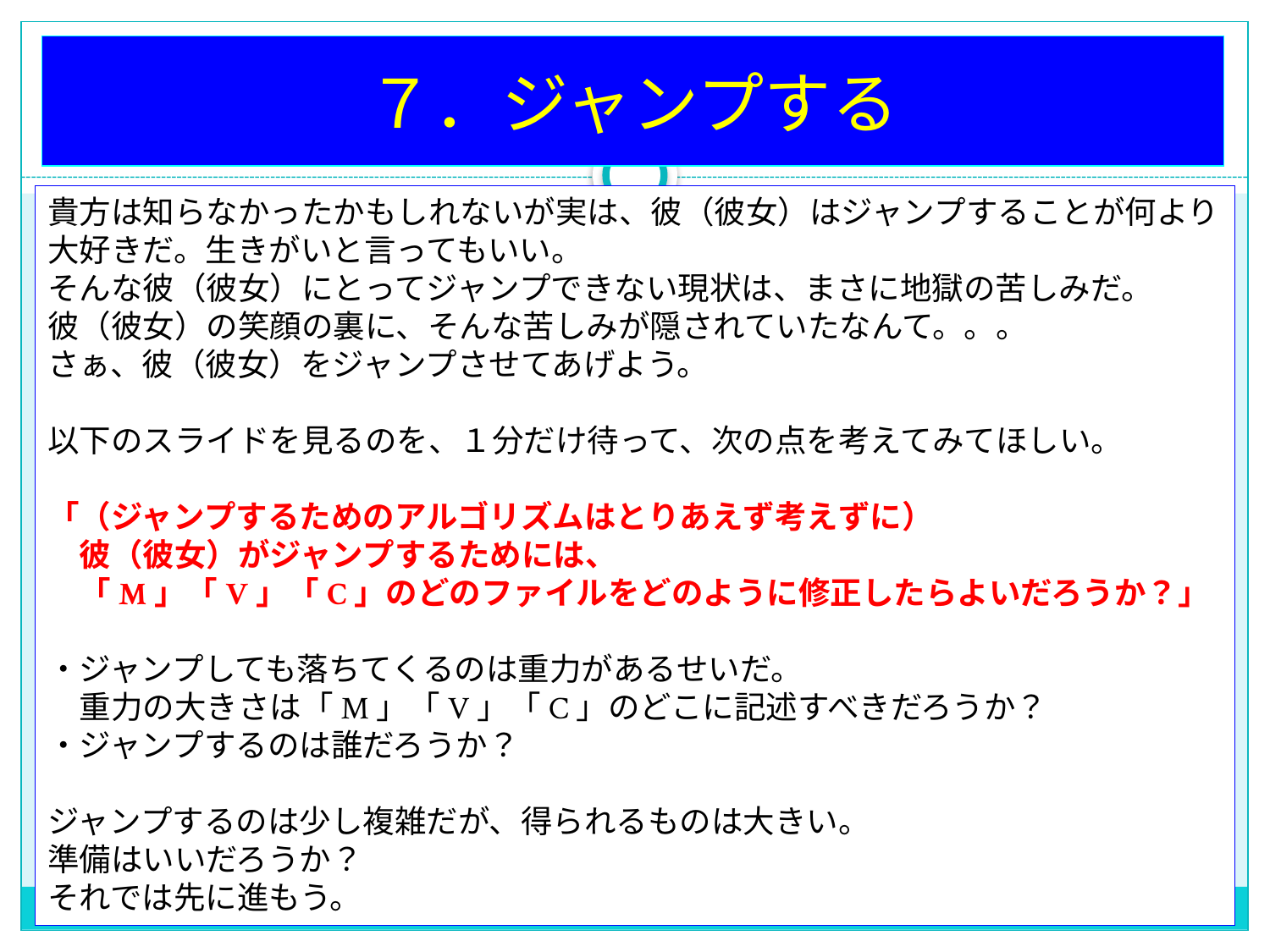

７．ジャンプする
# 貴方は知らなかったかもしれないが実は、彼（彼女）はジャンプすることが何より大好きだ。生きがいと言ってもいい。 そんな彼（彼女）にとってジャンプできない現状は、まさに地獄の苦しみだ。 彼（彼女）の笑顔の裏に、そんな苦しみが隠されていたなんて。。。 さぁ、彼（彼女）をジャンプさせてあげよう。 以下のスライドを見るのを、１分だけ待って、次の点を考えてみてほしい。 「（ジャンプするためのアルゴリズムはとりあえず考えずに） 　彼（彼女）がジャンプするためには、 　「M」「V」「C」のどのファイルをどのように修正したらよいだろうか？」 ・ジャンプしても落ちてくるのは重力があるせいだ。 　重力の大きさは「M」「V」「C」のどこに記述すべきだろうか？ ・ジャンプするのは誰だろうか？ ジャンプするのは少し複雑だが、得られるものは大きい。 準備はいいだろうか？ それでは先に進もう。